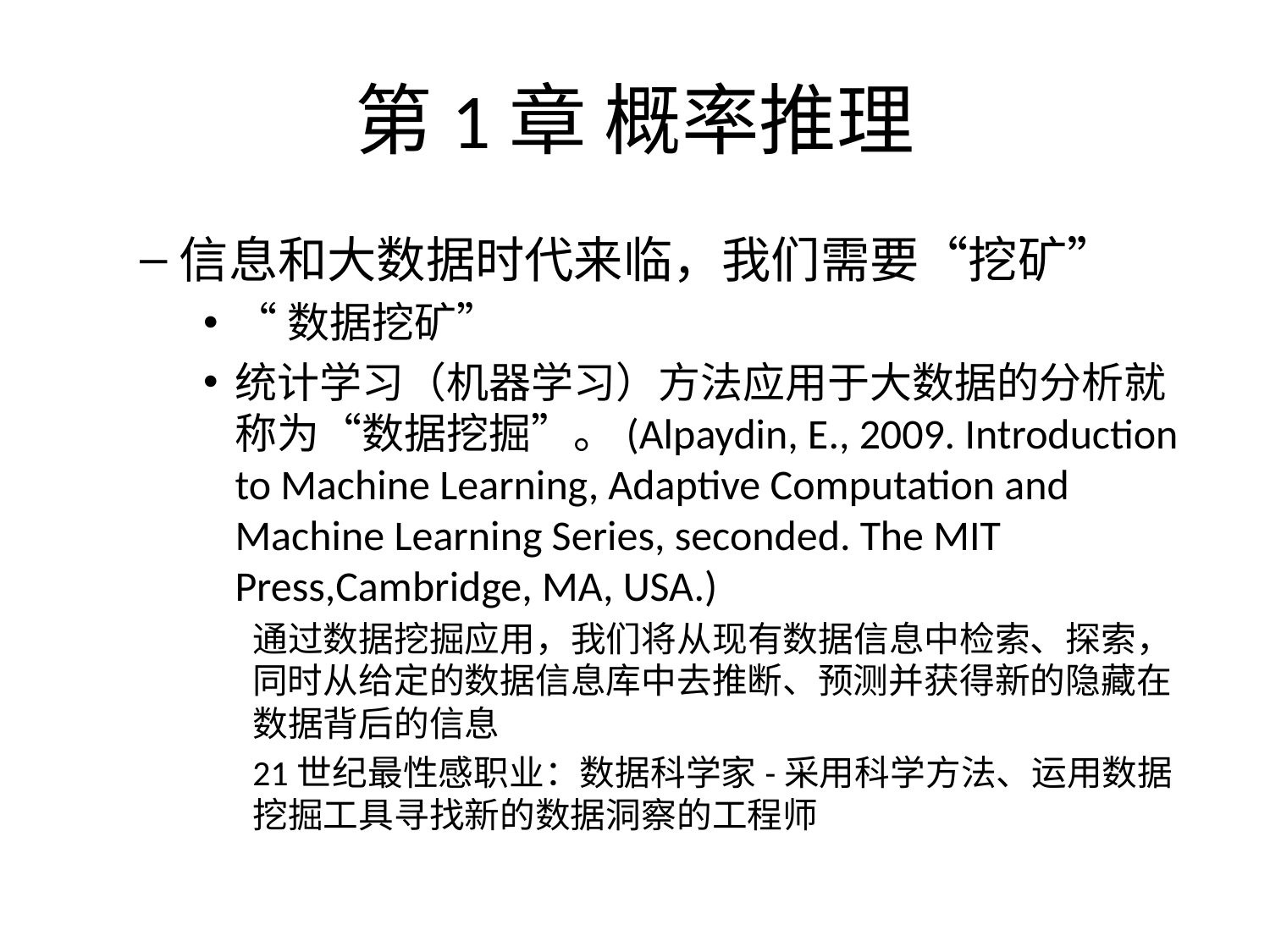

# 第1章 概率推理
信息和大数据时代来临，我们需要“挖矿”
“数据挖矿”
统计学习（机器学习）方法应用于大数据的分析就称为“数据挖掘”。(Alpaydin, E., 2009. Introduction to Machine Learning, Adaptive Computation and Machine Learning Series, seconded. The MIT Press,Cambridge, MA, USA.)
通过数据挖掘应用，我们将从现有数据信息中检索、探索，同时从给定的数据信息库中去推断、预测并获得新的隐藏在数据背后的信息
21世纪最性感职业：数据科学家-采用科学方法、运用数据挖掘工具寻找新的数据洞察的工程师